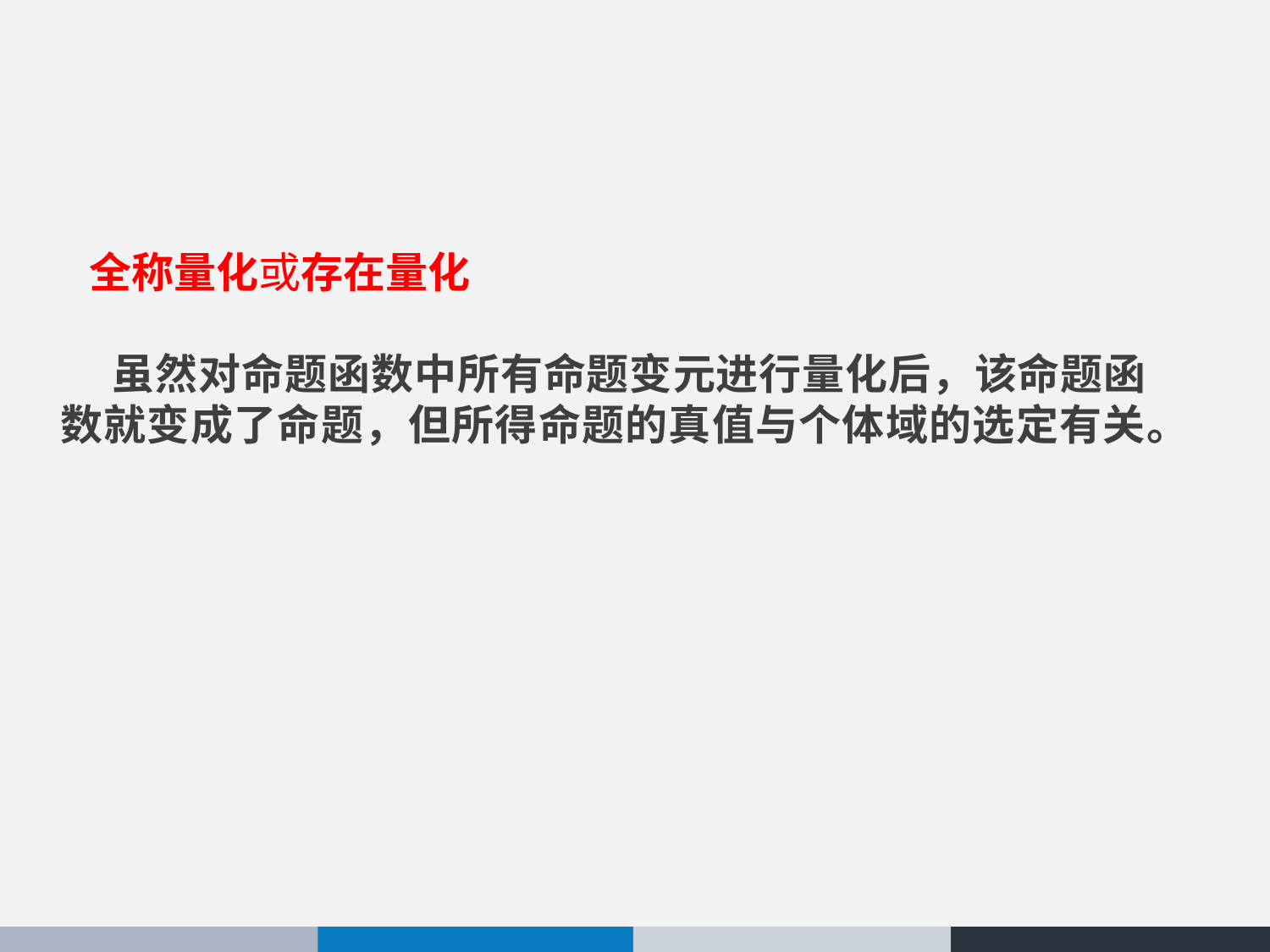

全称量化或存在量化

    虽然对命题函数中所有命题变元进行量化后，该命题函数就变成了命题，但所得命题的真值与个体域的选定有关。